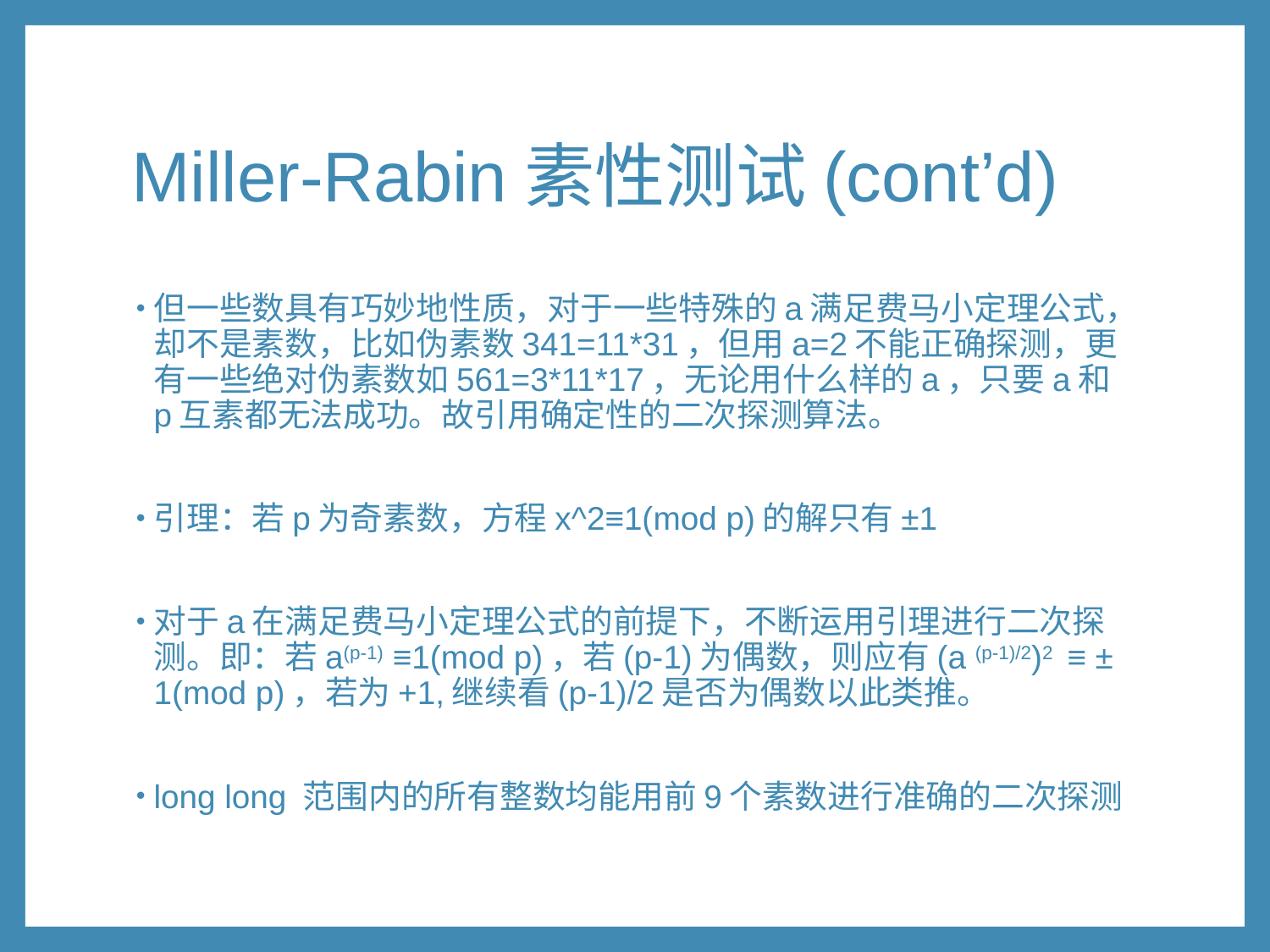

# Miller-Rabin素性测试(cont’d)
但一些数具有巧妙地性质，对于一些特殊的a满足费马小定理公式，却不是素数，比如伪素数341=11*31，但用a=2不能正确探测，更有一些绝对伪素数如561=3*11*17，无论用什么样的a，只要a和p互素都无法成功。故引用确定性的二次探测算法。

引理：若p为奇素数，方程x^2≡1(mod p)的解只有±1

对于a在满足费马小定理公式的前提下，不断运用引理进行二次探测。即：若a(p-1) ≡1(mod p)，若(p-1)为偶数，则应有(a (p-1)/2)2  ≡ ± 1(mod p)，若为+1,继续看(p-1)/2是否为偶数以此类推。

long long 范围内的所有整数均能用前9个素数进行准确的二次探测